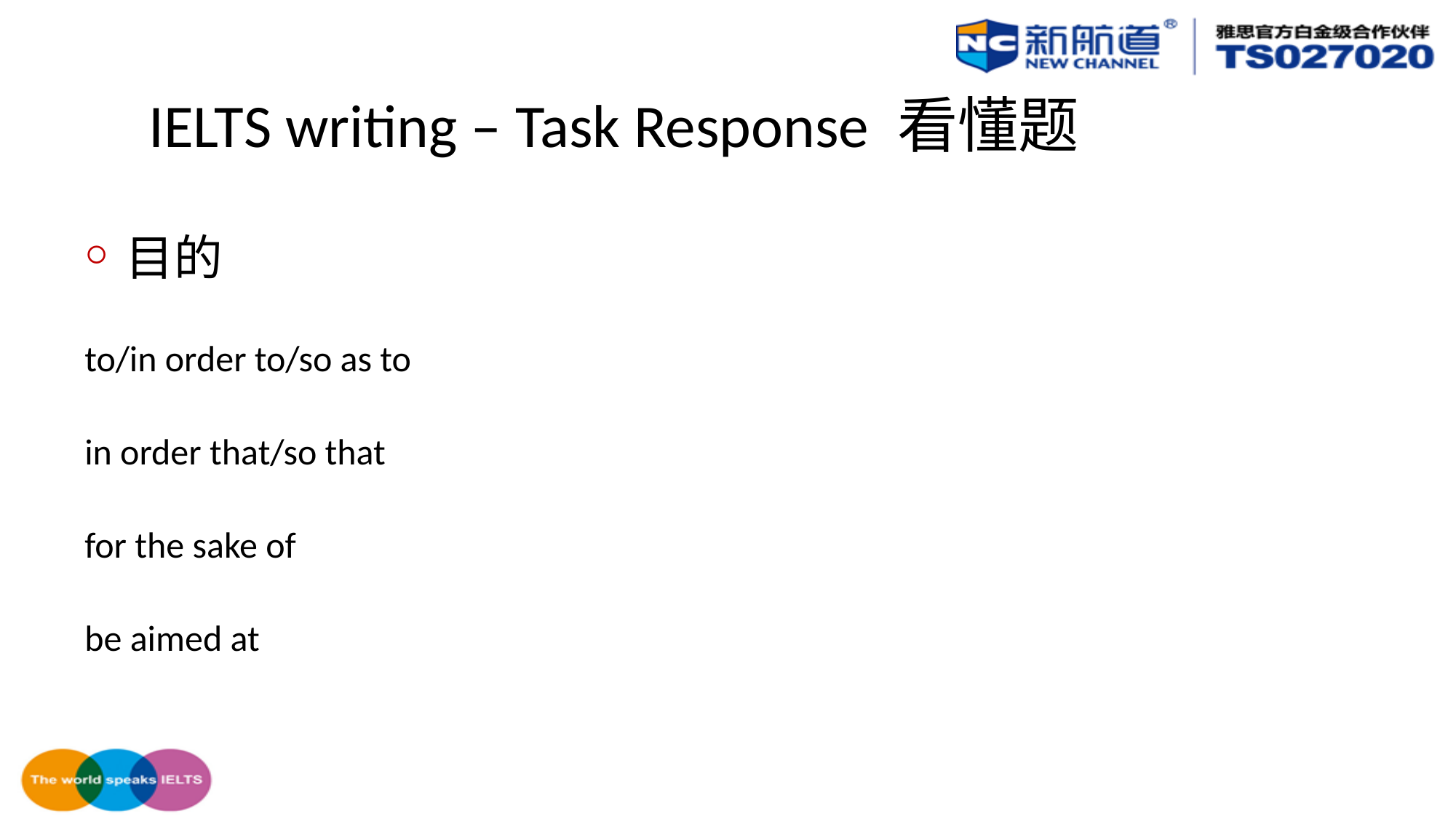

# IELTS writing – Task Response 看懂题
目的
to/in order to/so as to
in order that/so that
for the sake of
be aimed at